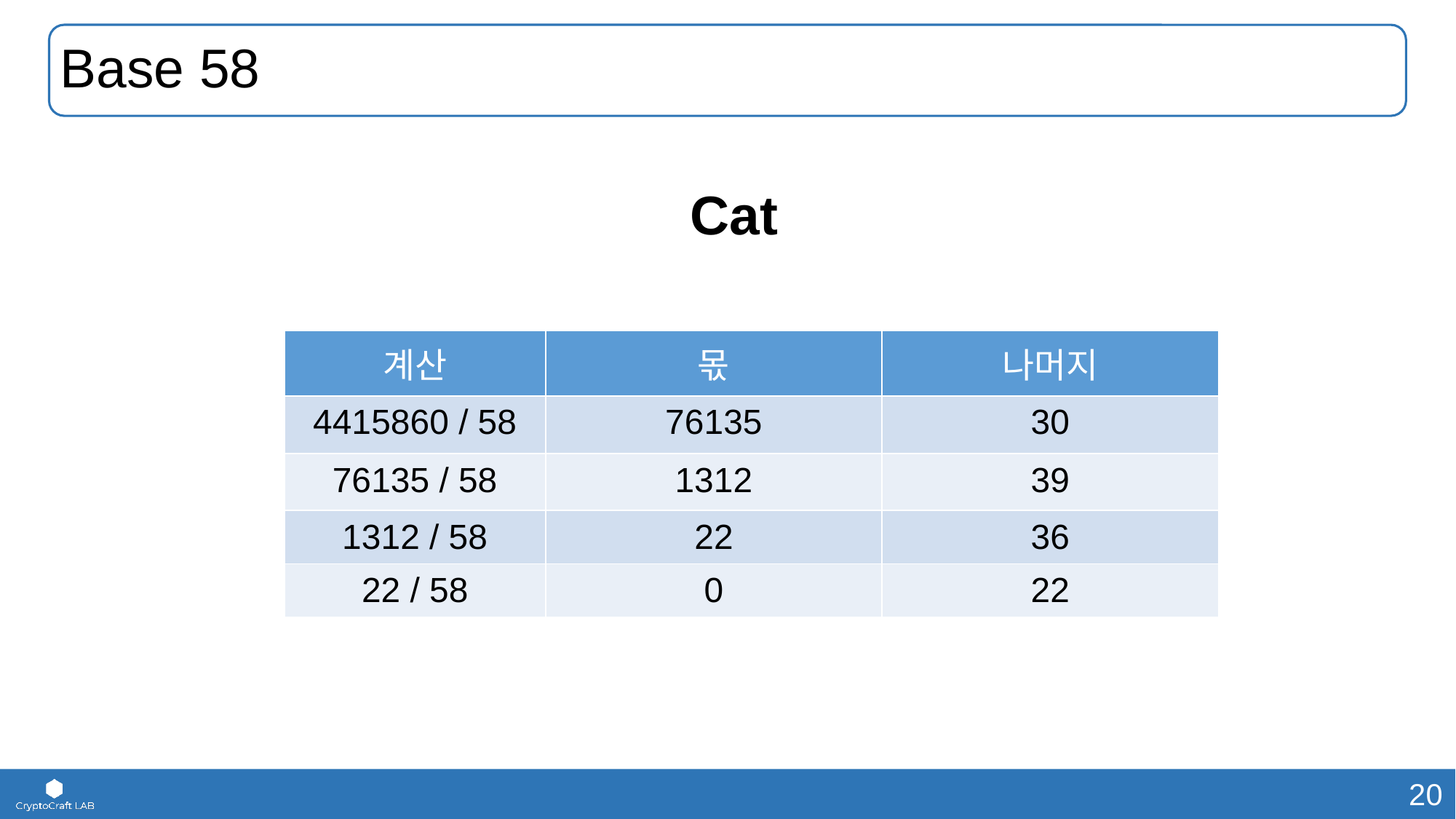

# Base 58
Cat
| 계산 |
| --- |
| 4415860 / 58 |
| 76135 / 58 |
| 1312 / 58 |
| 22 / 58 |
| 몫 |
| --- |
| 76135 |
| 1312 |
| 22 |
| 0 |
| 나머지 |
| --- |
| 30 |
| 39 |
| 36 |
| 22 |